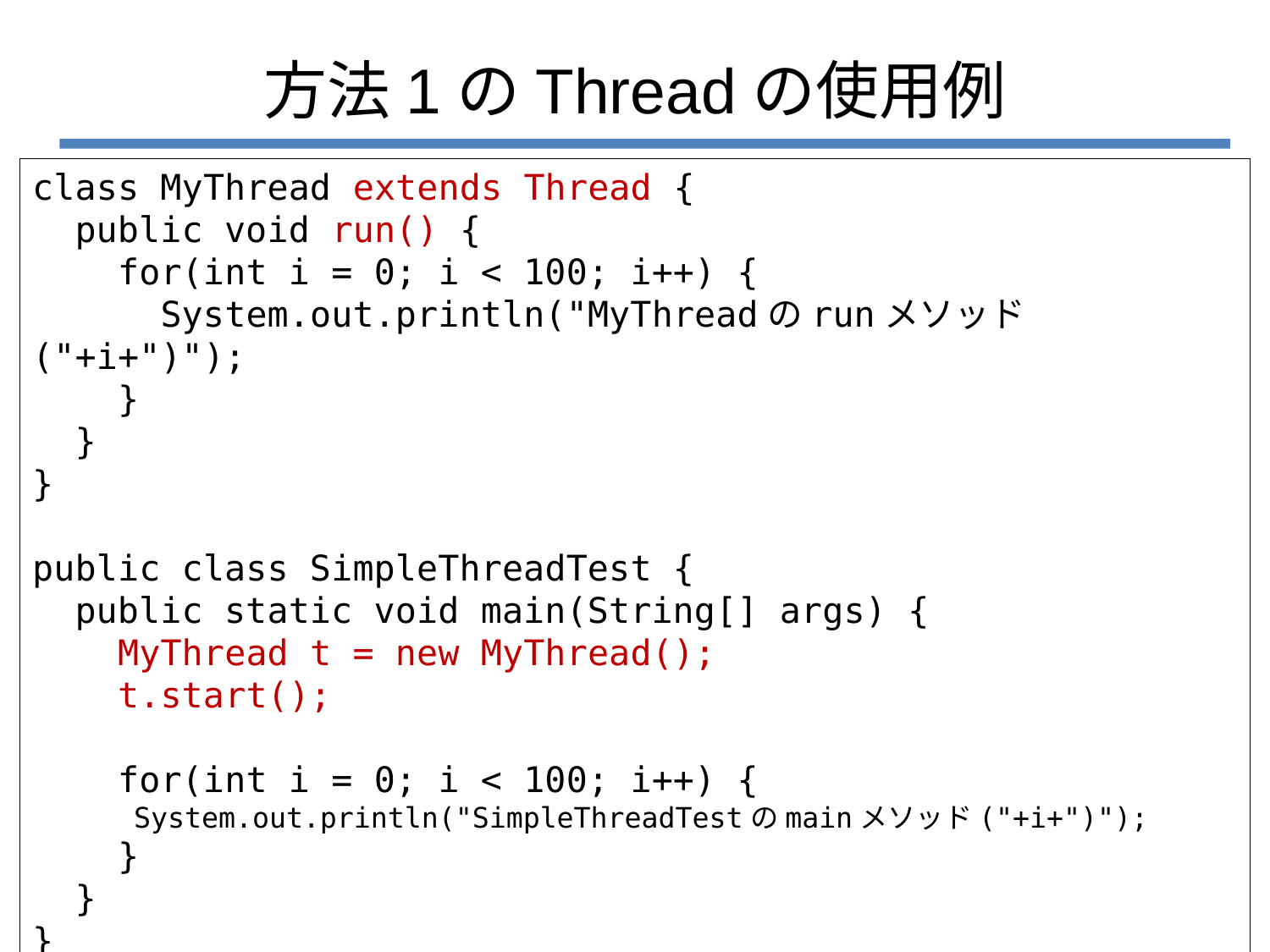

# 方法1のThreadの使用例
class MyThread extends Thread {
  public void run() {
    for(int i = 0; i < 100; i++) {
      System.out.println("MyThreadのrunメソッド("+i+")");
    }
  }
}

public class SimpleThreadTest {
  public static void main(String[] args) {
    MyThread t = new MyThread();
    t.start();

    for(int i = 0; i < 100; i++) {
      System.out.println("SimpleThreadTestのmainメソッド("+i+")");
    }
  }
}